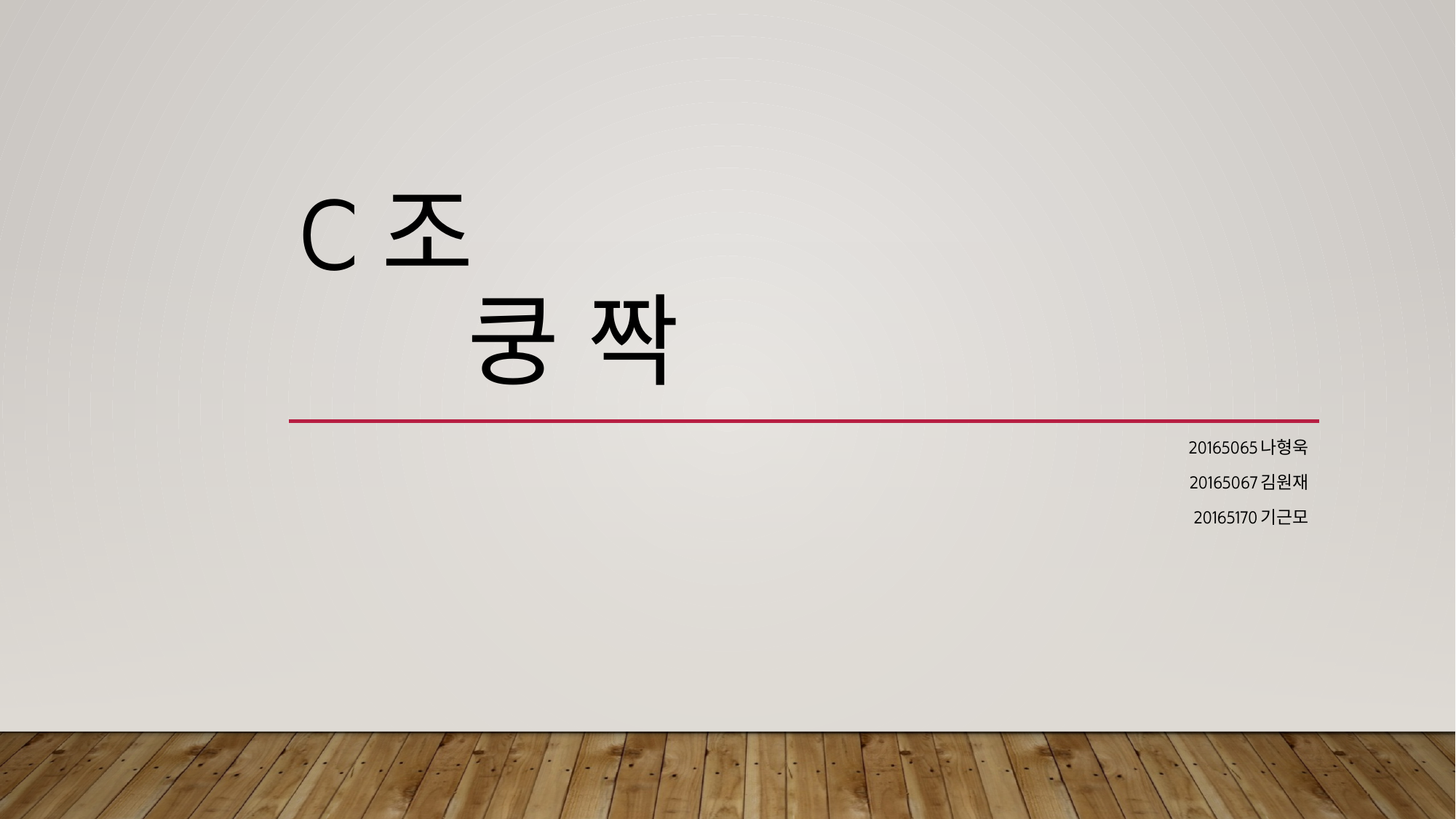

# C조 쿵 짝
20165065나형욱
20165067김원재
20165170기근모